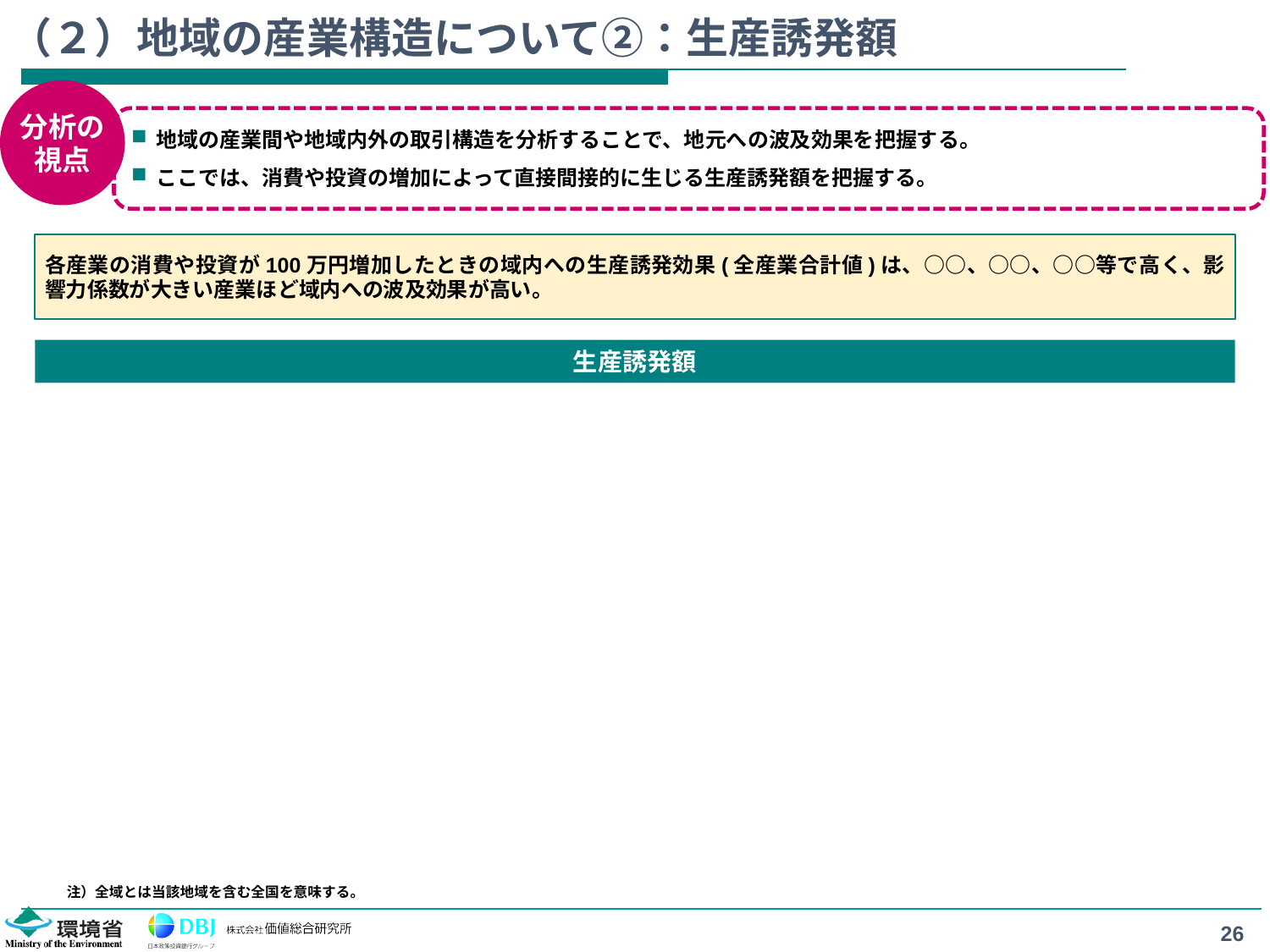

# （２）地域の産業構造について②：生産誘発額
分析の
視点
地域の産業間や地域内外の取引構造を分析することで、地元への波及効果を把握する。
ここでは、消費や投資の増加によって直接間接的に生じる生産誘発額を把握する。
各産業の消費や投資が100万円増加したときの域内への生産誘発効果(全産業合計値)は、○○、○○、○○等で高く、影響力係数が大きい産業ほど域内への波及効果が高い。
生産誘発額
注）全域とは当該地域を含む全国を意味する。
26